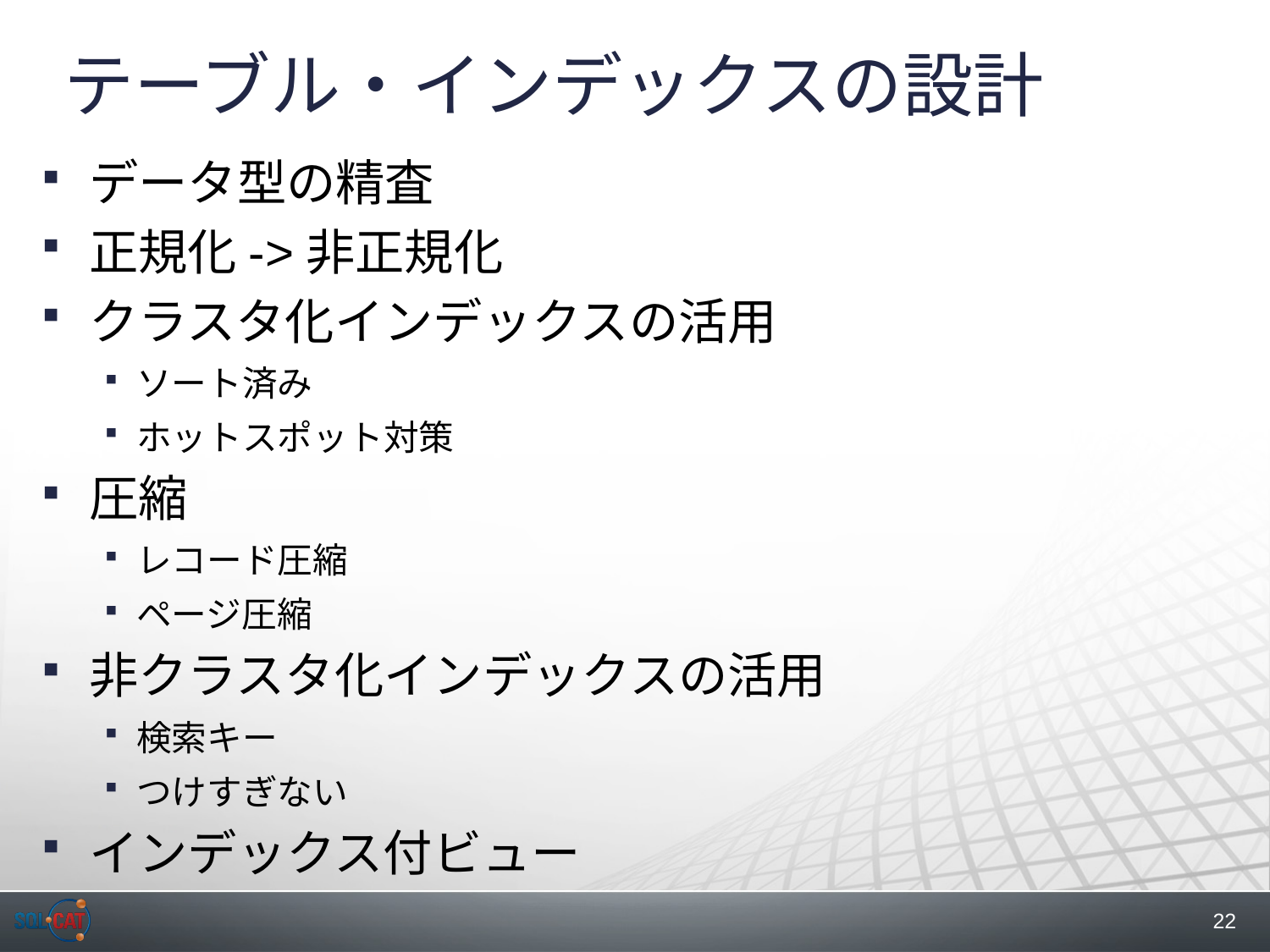

# テーブル・インデックスの設計
データ型の精査
正規化->非正規化
クラスタ化インデックスの活用
ソート済み
ホットスポット対策
圧縮
レコード圧縮
ページ圧縮
非クラスタ化インデックスの活用
検索キー
つけすぎない
インデックス付ビュー